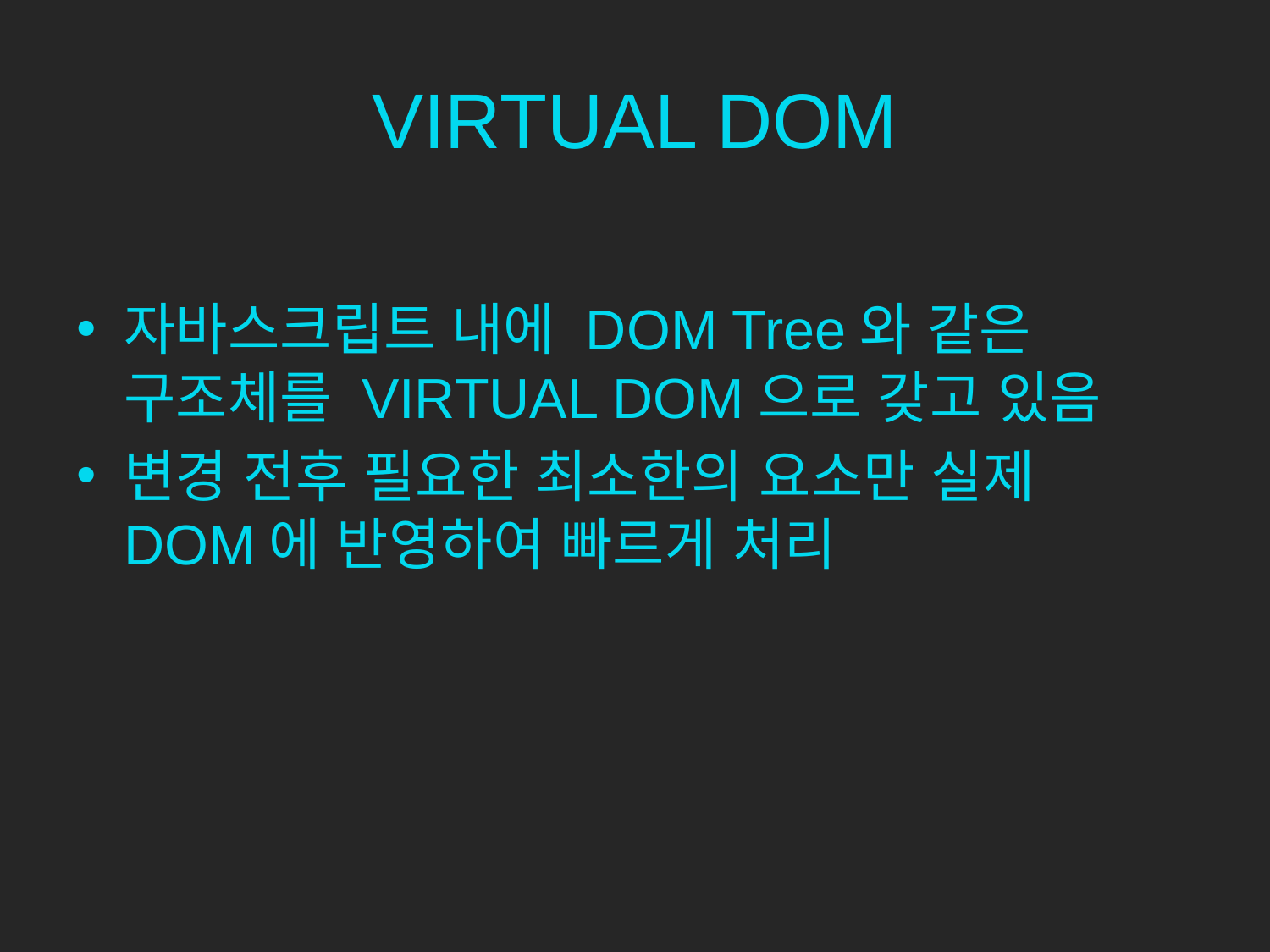

# VIRTUAL DOM
자바스크립트 내에 DOM Tree와 같은 구조체를 VIRTUAL DOM으로 갖고 있음
변경 전후 필요한 최소한의 요소만 실제 DOM에 반영하여 빠르게 처리